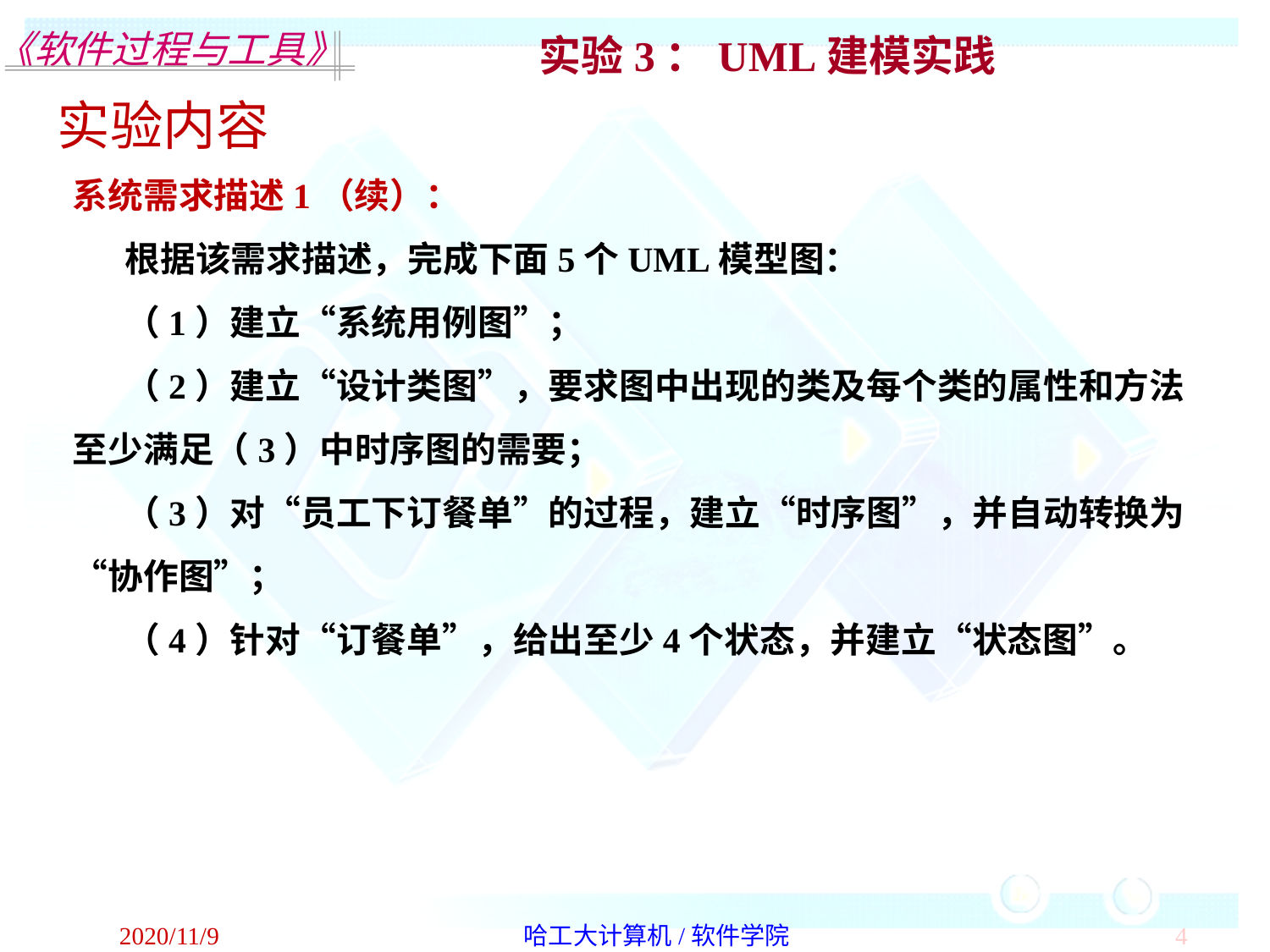

实验3：UML建模实践
实验内容
系统需求描述1（续）：
根据该需求描述，完成下面5个UML模型图：
（1）建立“系统用例图”；
（2）建立“设计类图”，要求图中出现的类及每个类的属性和方法至少满足（3）中时序图的需要；
（3）对“员工下订餐单”的过程，建立“时序图”，并自动转换为
“协作图”；
（4）针对“订餐单”，给出至少4个状态，并建立“状态图”。